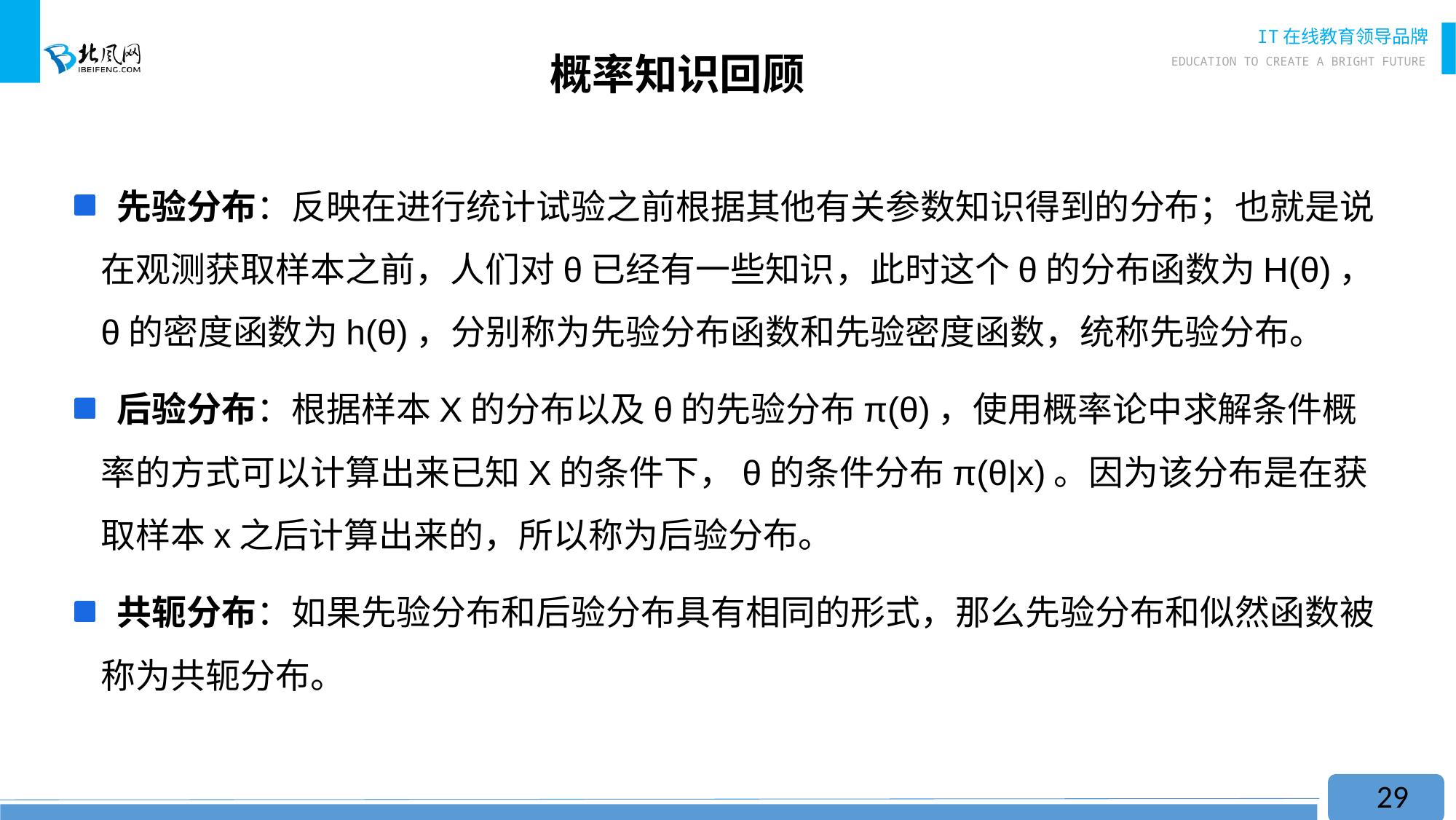

# 概率知识回顾
 先验分布：反映在进行统计试验之前根据其他有关参数知识得到的分布；也就是说在观测获取样本之前，人们对θ已经有一些知识，此时这个θ的分布函数为H(θ)，θ的密度函数为h(θ)，分别称为先验分布函数和先验密度函数，统称先验分布。
 后验分布：根据样本X的分布以及θ的先验分布π(θ)，使用概率论中求解条件概率的方式可以计算出来已知X的条件下，θ的条件分布π(θ|x)。因为该分布是在获取样本x之后计算出来的，所以称为后验分布。
 共轭分布：如果先验分布和后验分布具有相同的形式，那么先验分布和似然函数被称为共轭分布。